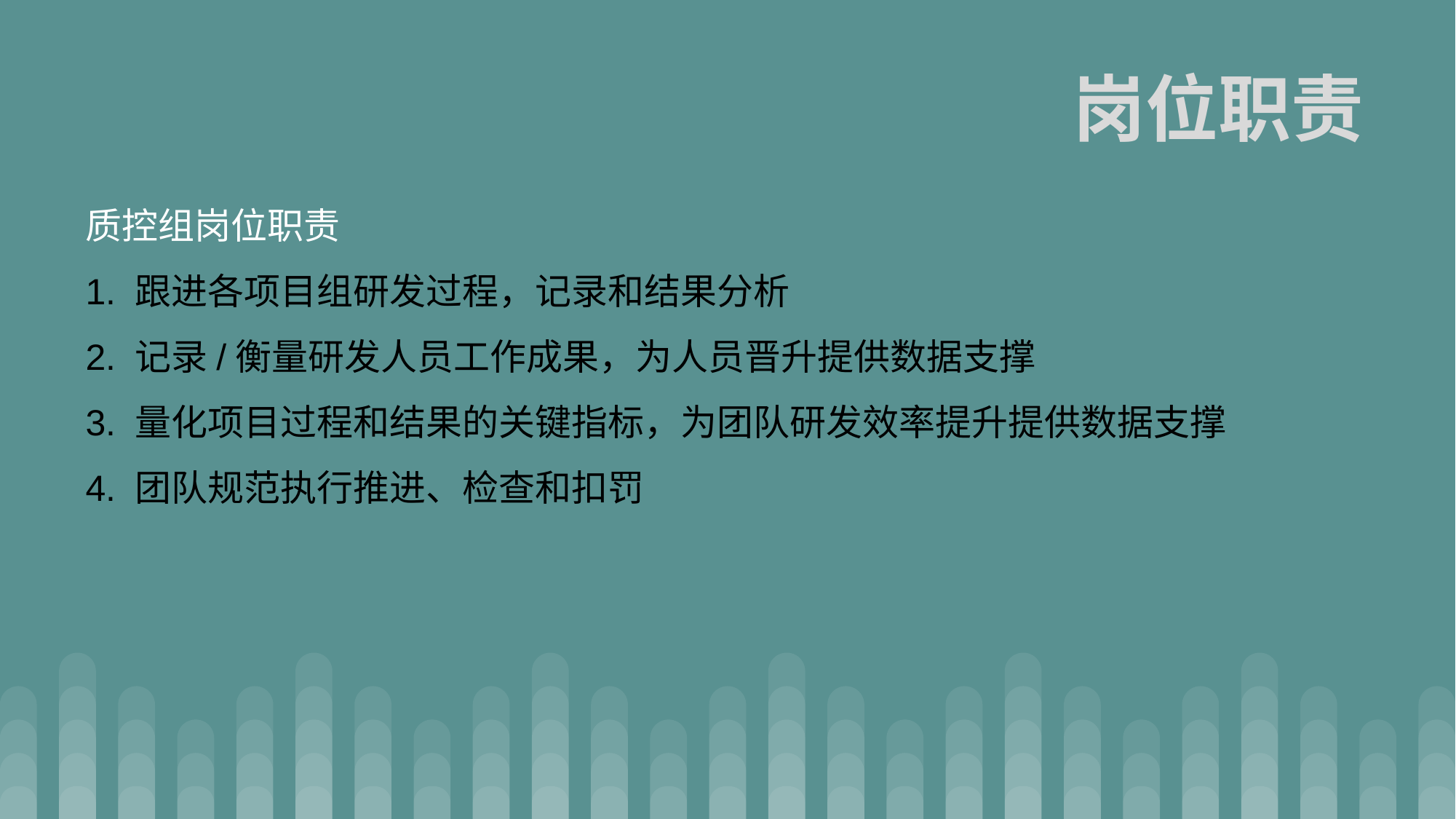

岗位职责
质控组岗位职责
1. 跟进各项目组研发过程，记录和结果分析
2. 记录/衡量研发人员工作成果，为人员晋升提供数据支撑
3. 量化项目过程和结果的关键指标，为团队研发效率提升提供数据支撑
4. 团队规范执行推进、检查和扣罚